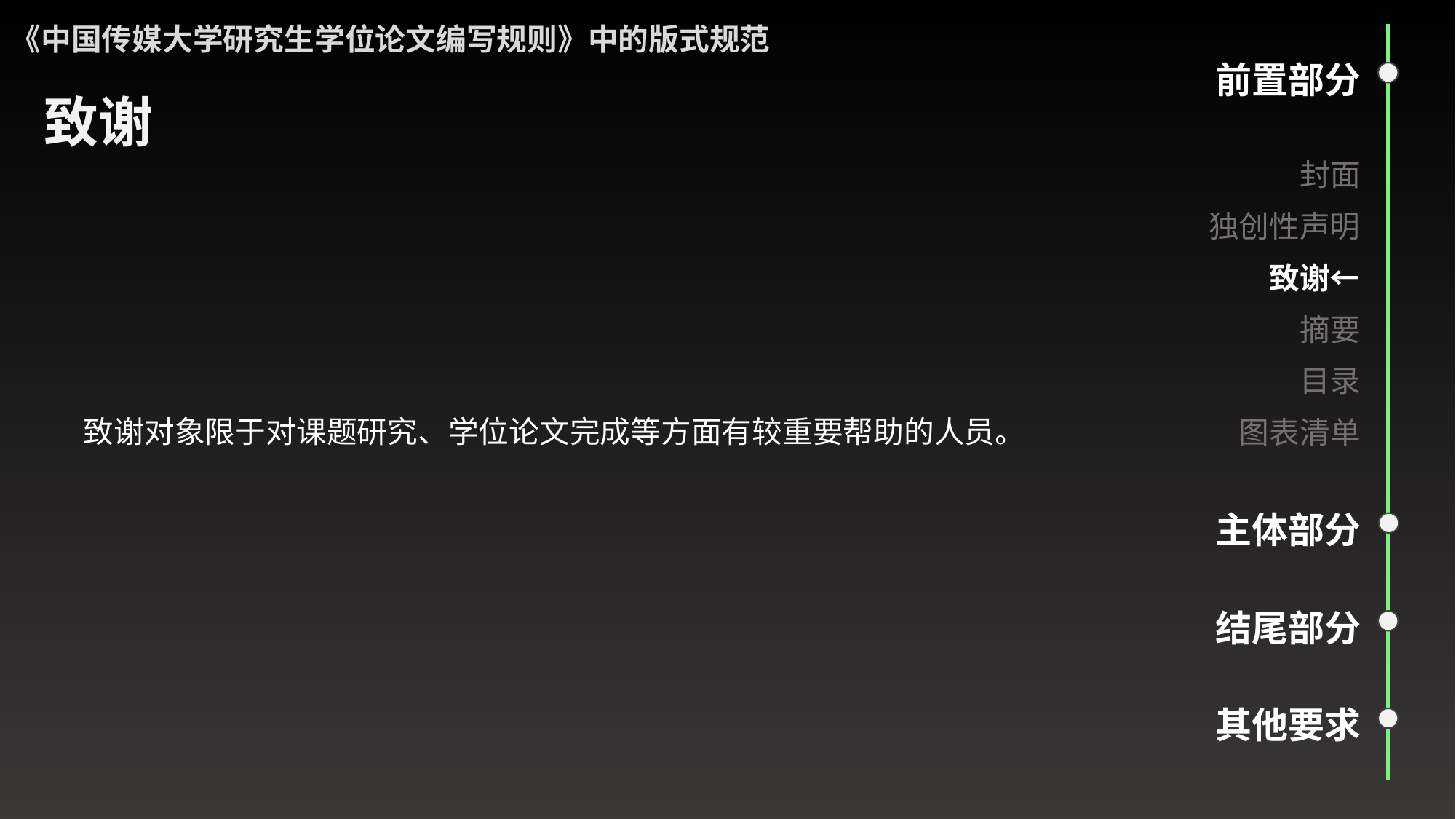

《中国传媒大学研究生学位论文编写规则》中的版式规范
前置部分

致谢
封面
独创性声明
致谢←
摘要
目录
致谢对象限于对课题研究、学位论文完成等方面有较重要帮助的人员。
图表清单
主体部分

结尾部分

其他要求